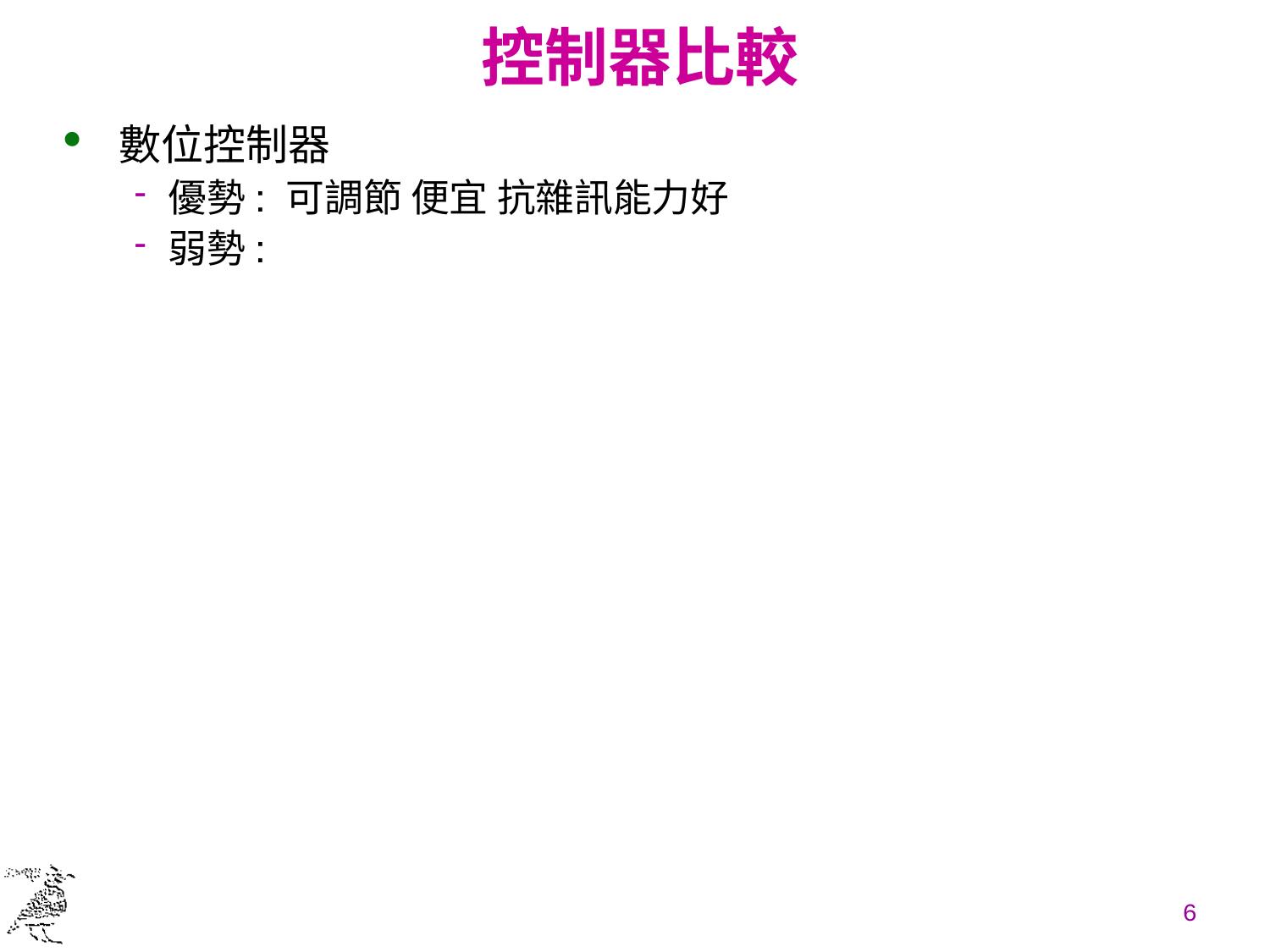

# 控制器比較
數位控制器
優勢: 可調節 便宜 抗雜訊能力好
弱勢:
6